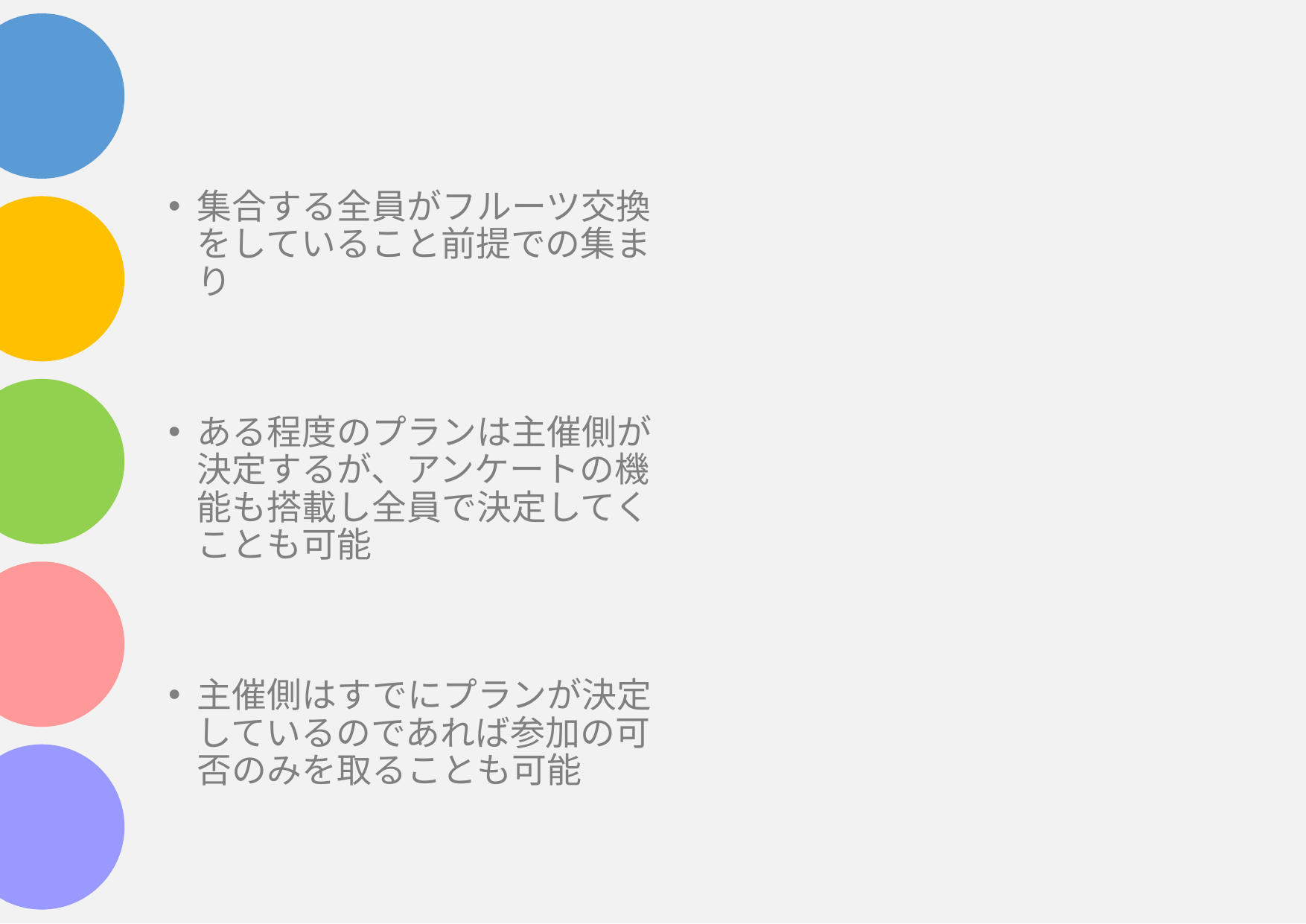

集合する全員がフルーツ交換をしていること前提での集まり

ある程度のプランは主催側が決定するが、アンケートの機能も搭載し全員で決定してくことも可能

主催側はすでにプランが決定しているのであれば参加の可否のみを取ることも可能